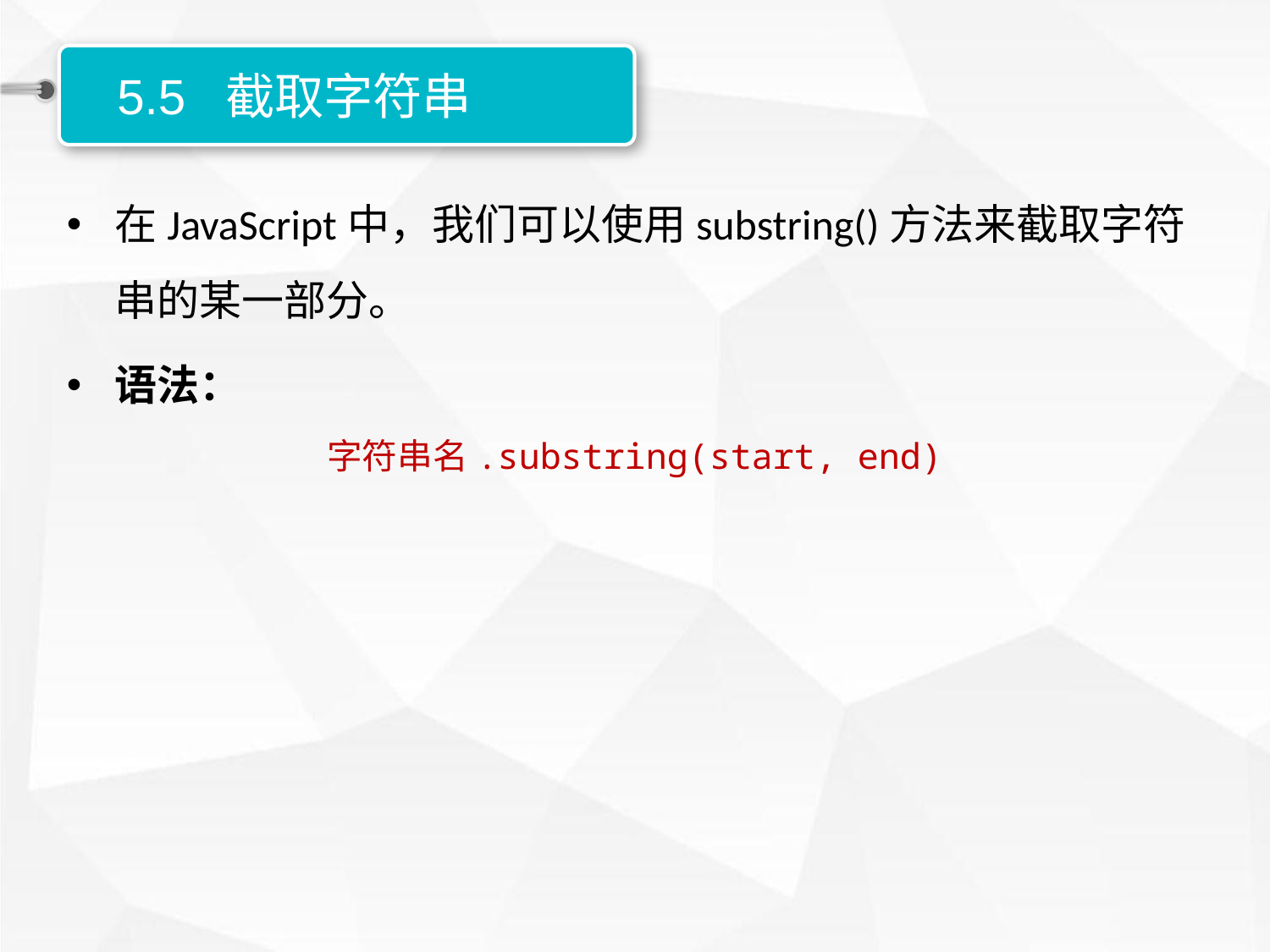

5.5  截取字符串

在JavaScript中，我们可以使用substring()方法来截取字符串的某一部分。
语法：
字符串名.substring(start, end)